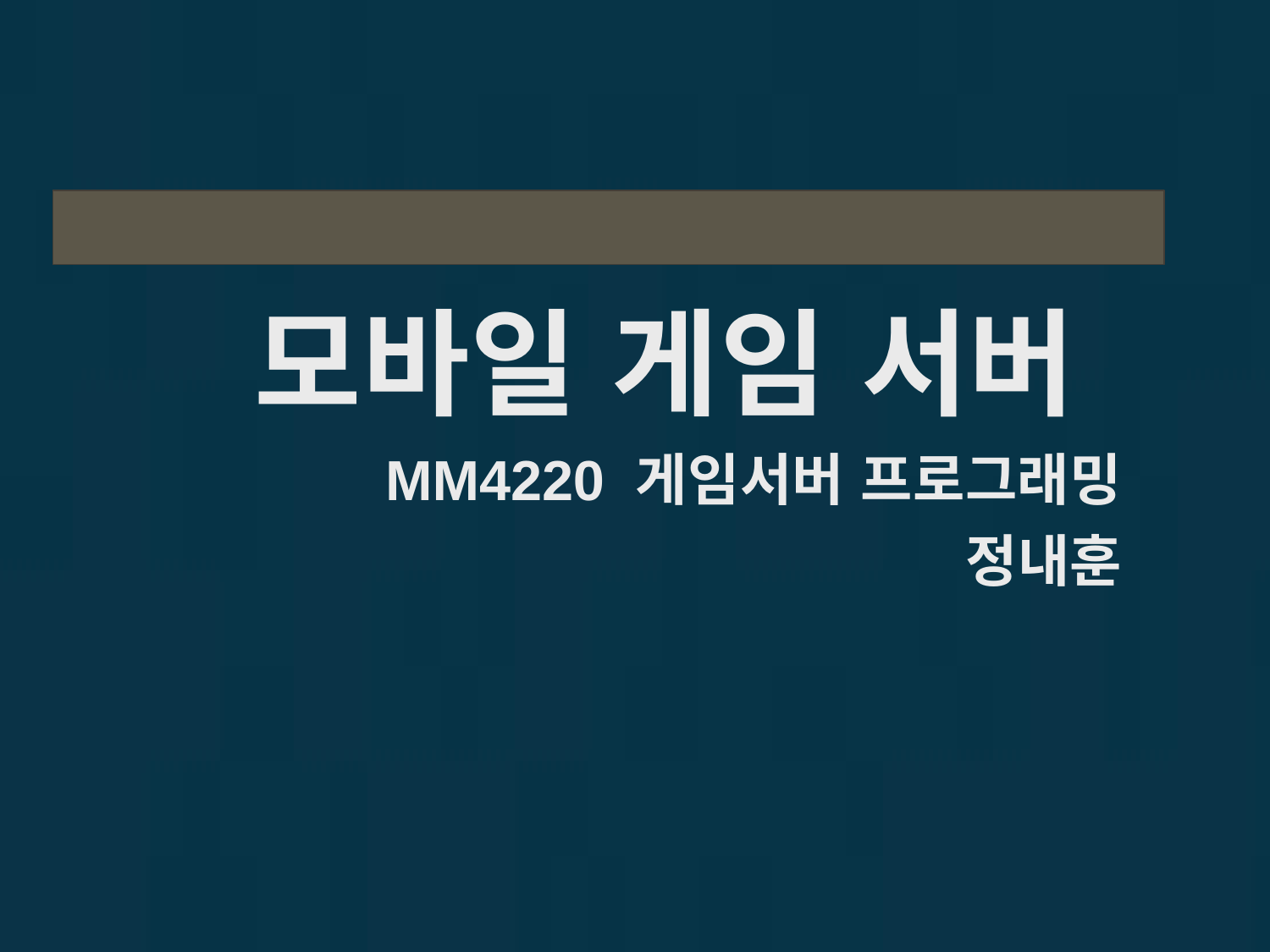

# 모바일 게임 서버
MM4220	게임서버 프로그래밍
정내훈